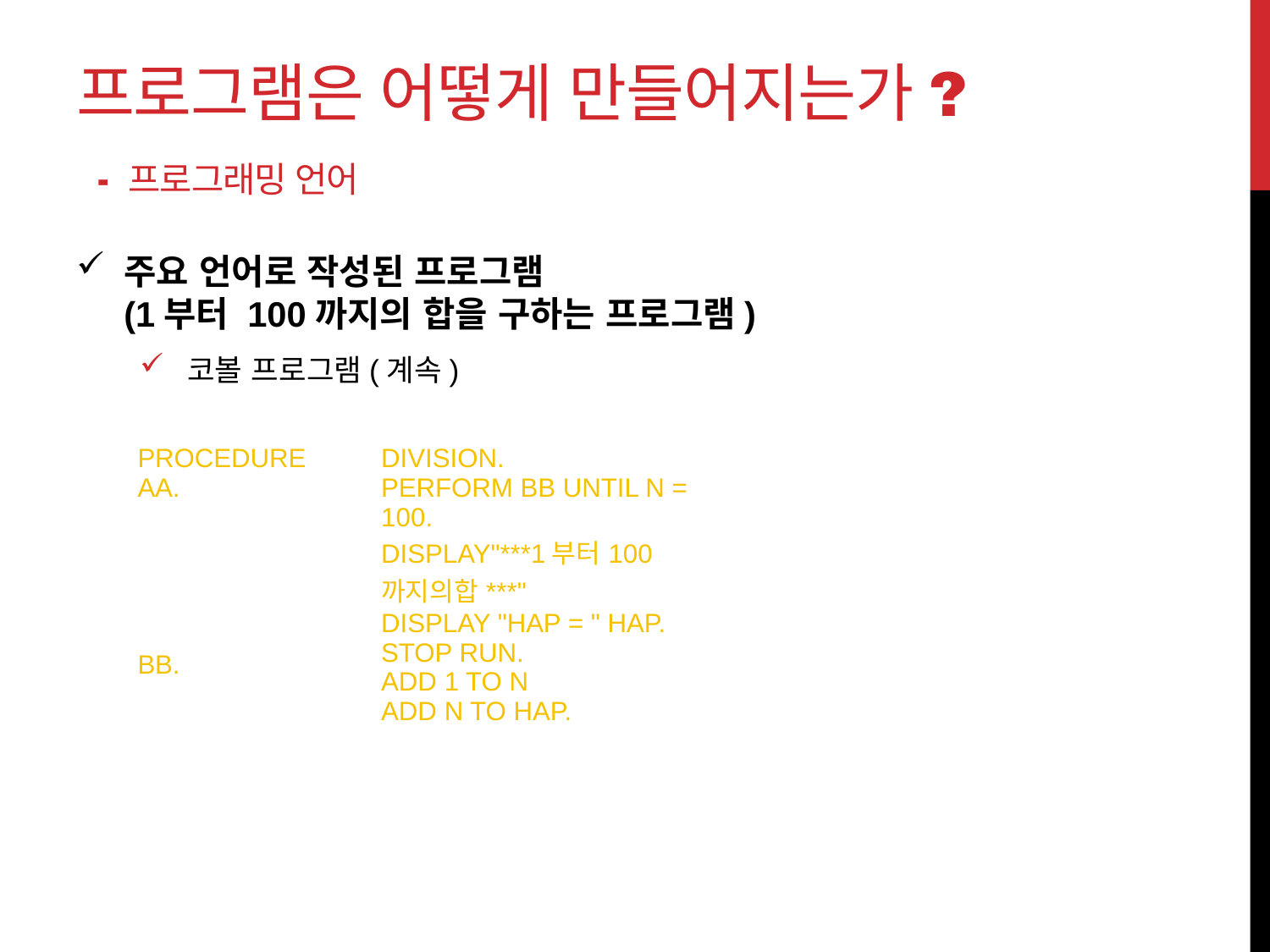

# 프로그램은 어떻게 만들어지는가? - 프로그래밍 언어
주요 언어로 작성된 프로그램
(1부터 100까지의 합을 구하는 프로그램)
코볼 프로그램(계속)
| PROCEDURE AA. BB. | DIVISION. PERFORM BB UNTIL N = 100. DISPLAY"\*\*\*1부터100까지의합\*\*\*" DISPLAY "HAP = " HAP. STOP RUN. ADD 1 TO N ADD N TO HAP. |
| --- | --- |